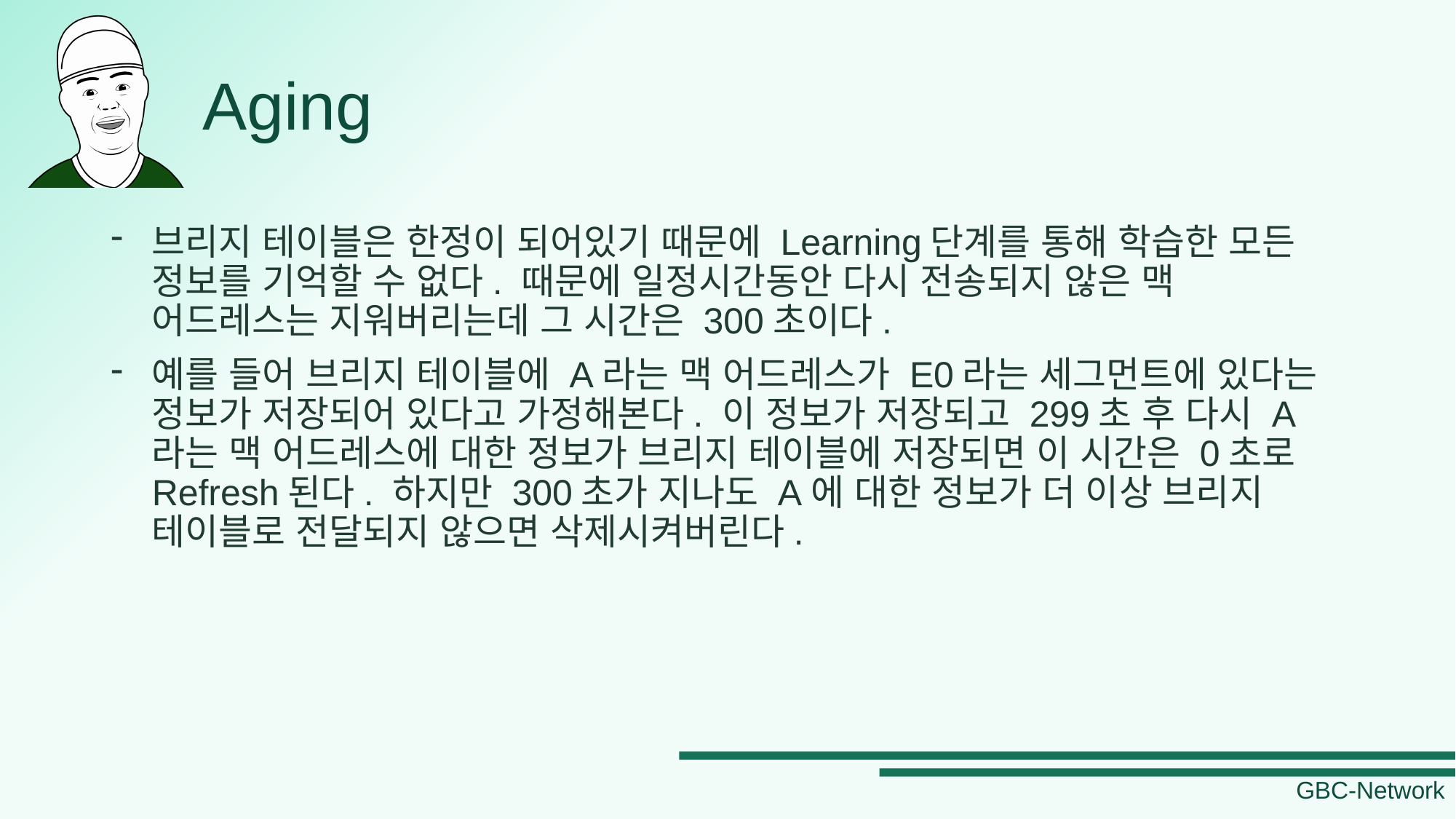

# Aging
브리지 테이블은 한정이 되어있기 때문에 Learning단계를 통해 학습한 모든 정보를 기억할 수 없다. 때문에 일정시간동안 다시 전송되지 않은 맥 어드레스는 지워버리는데 그 시간은 300초이다.
예를 들어 브리지 테이블에 A라는 맥 어드레스가 E0라는 세그먼트에 있다는 정보가 저장되어 있다고 가정해본다. 이 정보가 저장되고 299초 후 다시 A라는 맥 어드레스에 대한 정보가 브리지 테이블에 저장되면 이 시간은 0초로 Refresh된다. 하지만 300초가 지나도 A에 대한 정보가 더 이상 브리지 테이블로 전달되지 않으면 삭제시켜버린다.